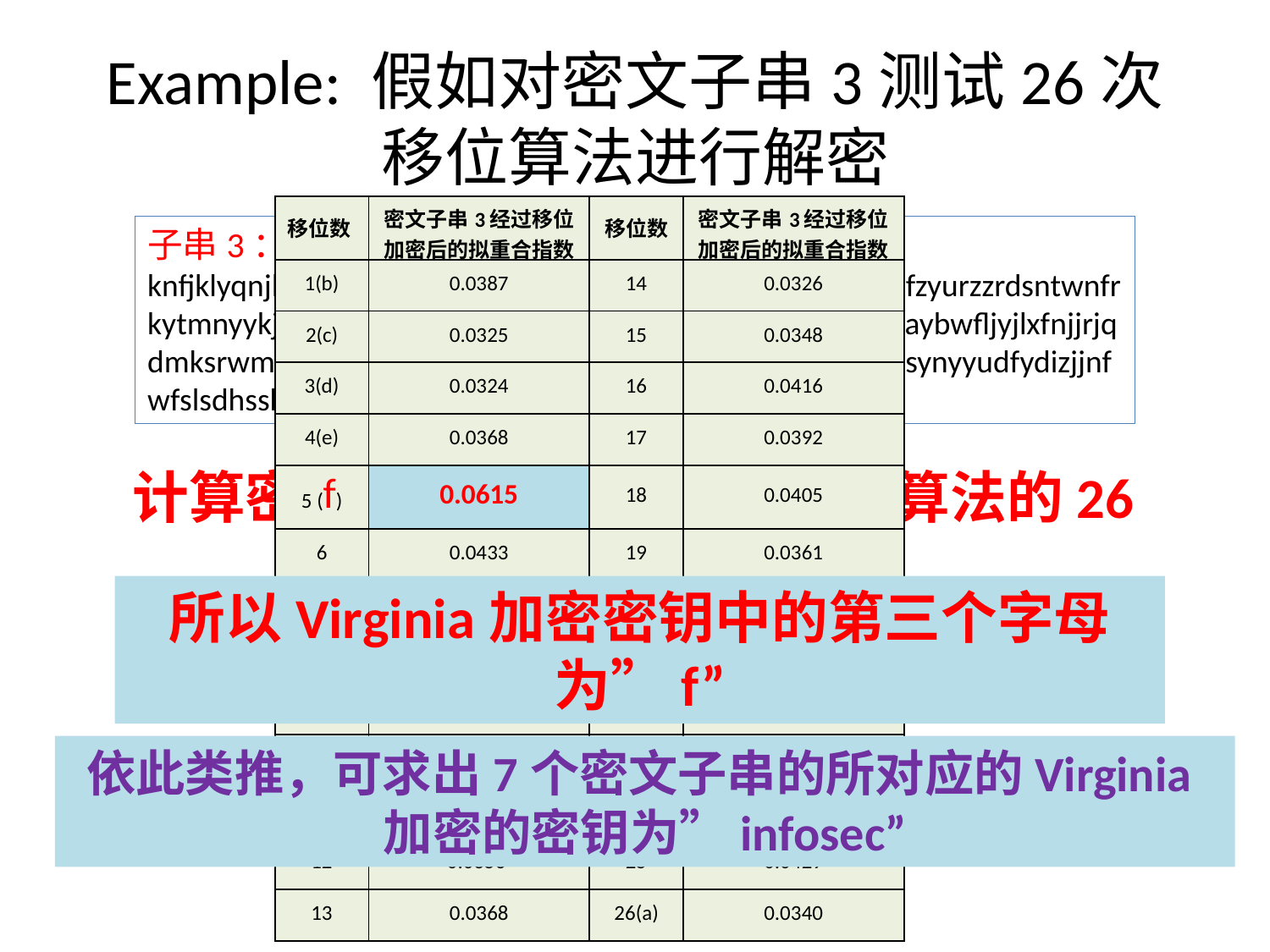

# Example: 假如对密文子串3测试26次移位算法进行解密
| 移位数 | 密文子串3经过移位 加密后的拟重合指数 | 移位数 | 密文子串3经过移位 加密后的拟重合指数 |
| --- | --- | --- | --- |
| 1(b) | 0.0387 | 14 | 0.0326 |
| 2(c) | 0.0325 | 15 | 0.0348 |
| 3(d) | 0.0324 | 16 | 0.0416 |
| 4(e) | 0.0368 | 17 | 0.0392 |
| 5 (f) | 0.0615 | 18 | 0.0405 |
| 6 | 0.0433 | 19 | 0.0361 |
| 7 | 0.0332 | 20 | 0.0461 |
| 8 | 0.0279 | 21 | 0.0386 |
| 9 | 0.0468 | 22 | 0.0356 |
| 10 | 0.0384 | 23 | 0.0313 |
| 11 | 0.0365 | 24 | 0.0364 |
| 12 | 0.0356 | 25 | 0.0429 |
| 13 | 0.0368 | 26(a) | 0.0340 |
子串3：knfjklyqnjlqidafjlvswumhkjqgtmnyybnysqryjntwhsjisnntjmxfzyurzzrdsntwnfrkytmnyykjqfnxnxssnnnlnnniznjqdzxbngfyqxjufxnxssxsixhjgzaybwfljyjlxfnjjrjqdmksrwmyxzwjjxftytstsijyrjxynytizsxgspqrxkfhumsdhtknndjsynyyudfydizjjnfwfslsdhssknfxwx
计算密文子串3执行26次移位算法的26个拟重合指数！
所以Virginia加密密钥中的第三个字母为”f”
依此类推，可求出7个密文子串的所对应的Virginia加密的密钥为”infosec”